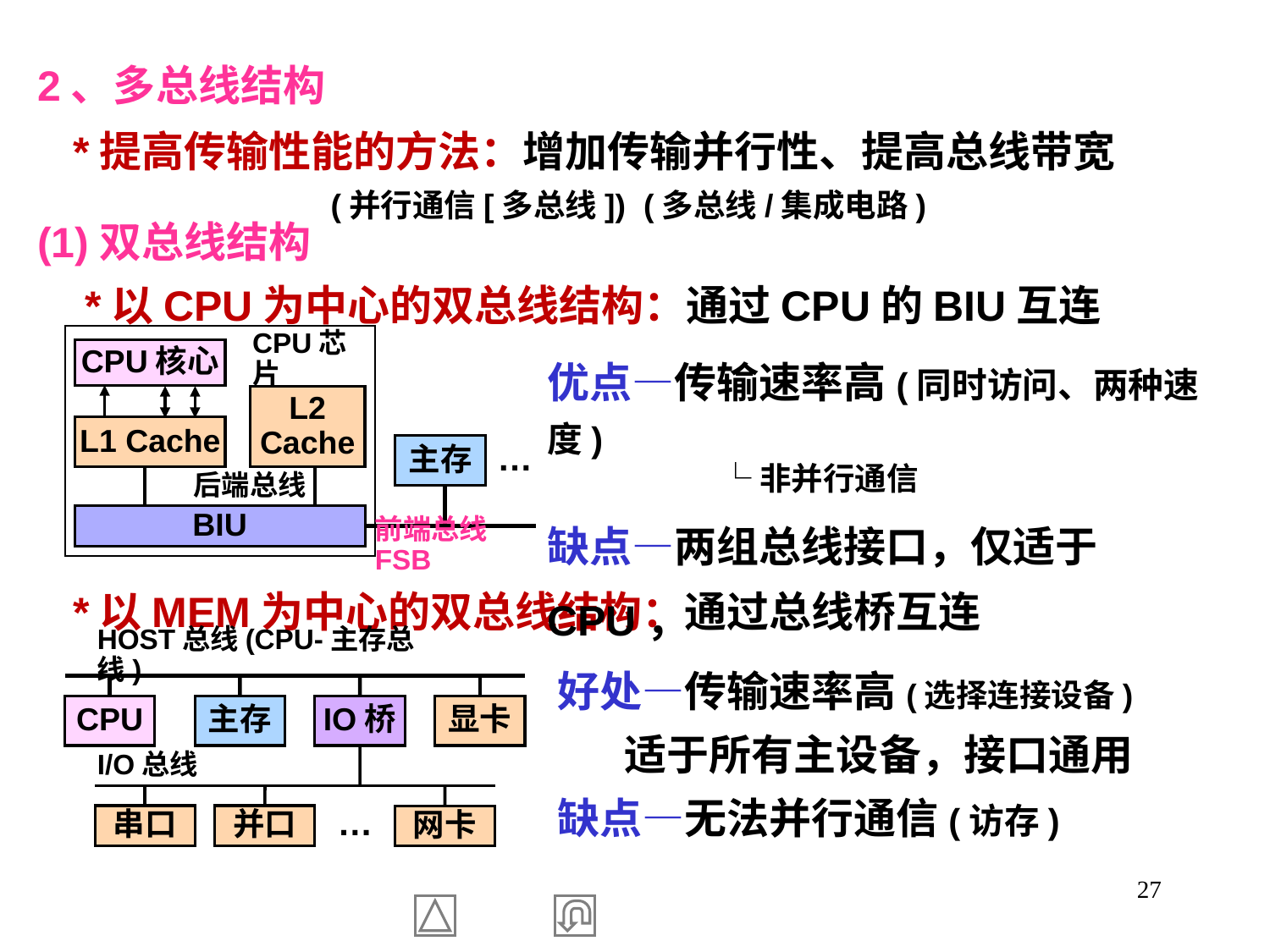

2、多总线结构
   *提高传输性能的方法：增加传输并行性、提高总线带宽
                                 (并行通信[多总线])  (多总线/集成电路)
(1)双总线结构
    *以CPU为中心的双总线结构：通过CPU的BIU互连

CPU芯片
CPU核心
L2 Cache
L1 Cache
主存
…
后端总线
BIU
前端总线FSB
优点—传输速率高(同时访问、两种速度)
                        └非并行通信
缺点—两组总线接口，仅适于CPU，
   *以MEM为中心的双总线结构：通过总线桥互连
HOST总线(CPU-主存总线)
CPU
主存
IO桥
显卡
I/O总线
串口
并口
…
网卡
好处—传输速率高(选择连接设备)
      适于所有主设备，接口通用
缺点—无法并行通信(访存)
27